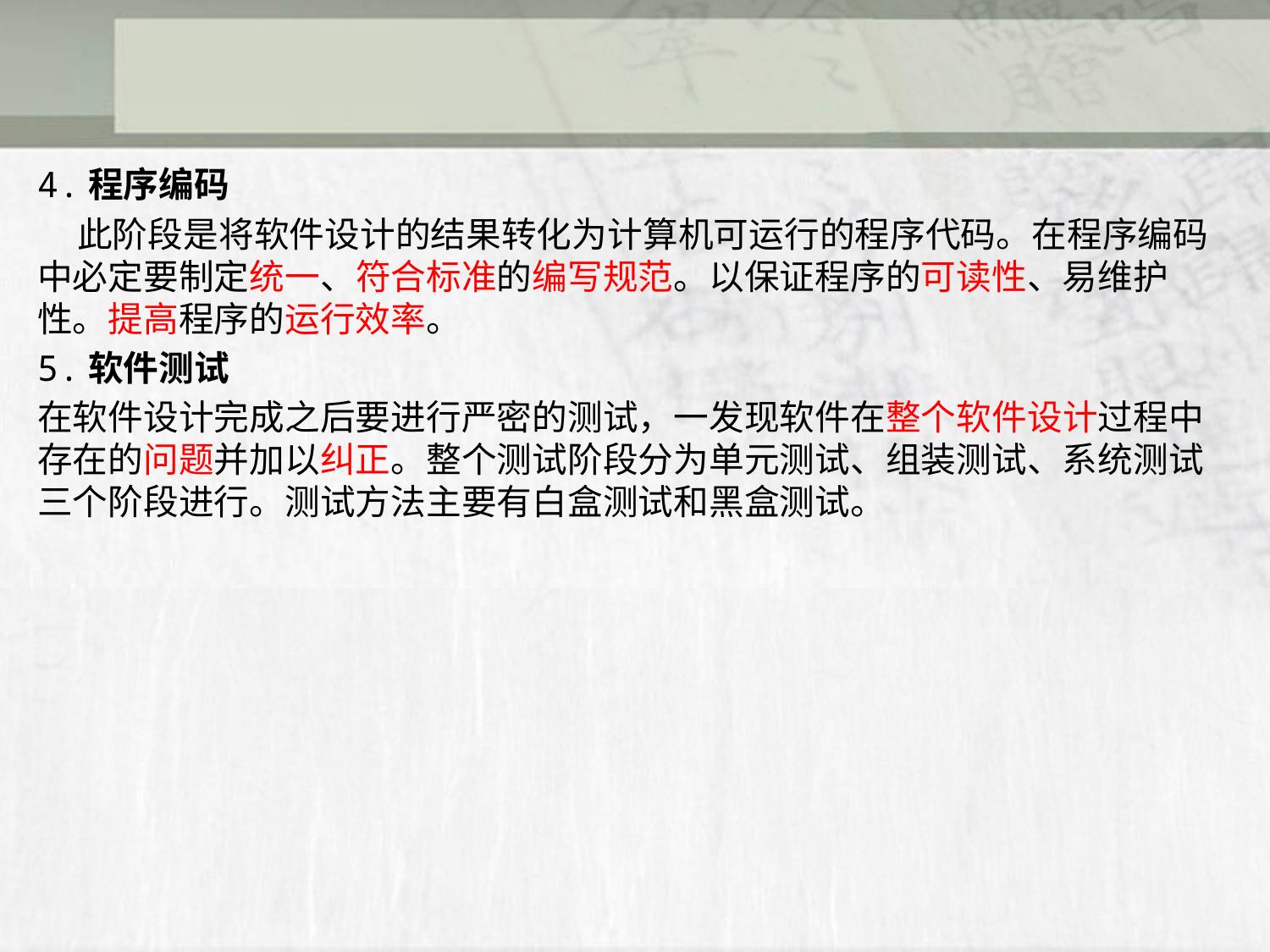

#
4.程序编码
    此阶段是将软件设计的结果转化为计算机可运行的程序代码。在程序编码中必定要制定统一、符合标准的编写规范。以保证程序的可读性、易维护性。提高程序的运行效率。
5.软件测试
在软件设计完成之后要进行严密的测试，一发现软件在整个软件设计过程中存在的问题并加以纠正。整个测试阶段分为单元测试、组装测试、系统测试三个阶段进行。测试方法主要有白盒测试和黑盒测试。